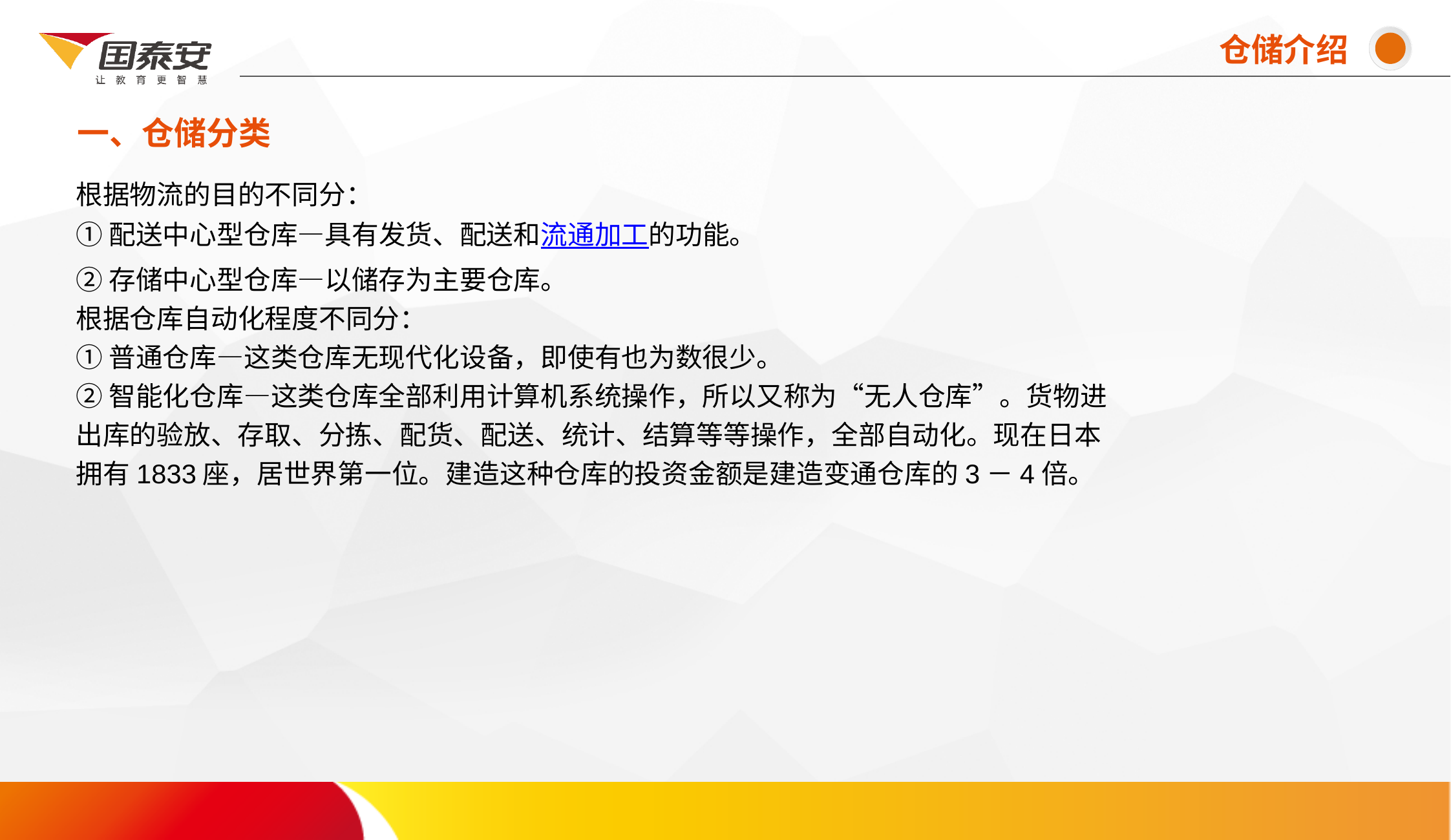

仓储介绍
一、仓储分类
# 根据物流的目的不同分： ① 配送中心型仓库—具有发货、配送和流通加工的功能。 ② 存储中心型仓库—以储存为主要仓库。 根据仓库自动化程度不同分： ① 普通仓库—这类仓库无现代化设备，即使有也为数很少。 ② 智能化仓库—这类仓库全部利用计算机系统操作，所以又称为“无人仓库”。货物进出库的验放、存取、分拣、配货、配送、统计、结算等等操作，全部自动化。现在日本拥有1833座，居世界第一位。建造这种仓库的投资金额是建造变通仓库的3－4倍。